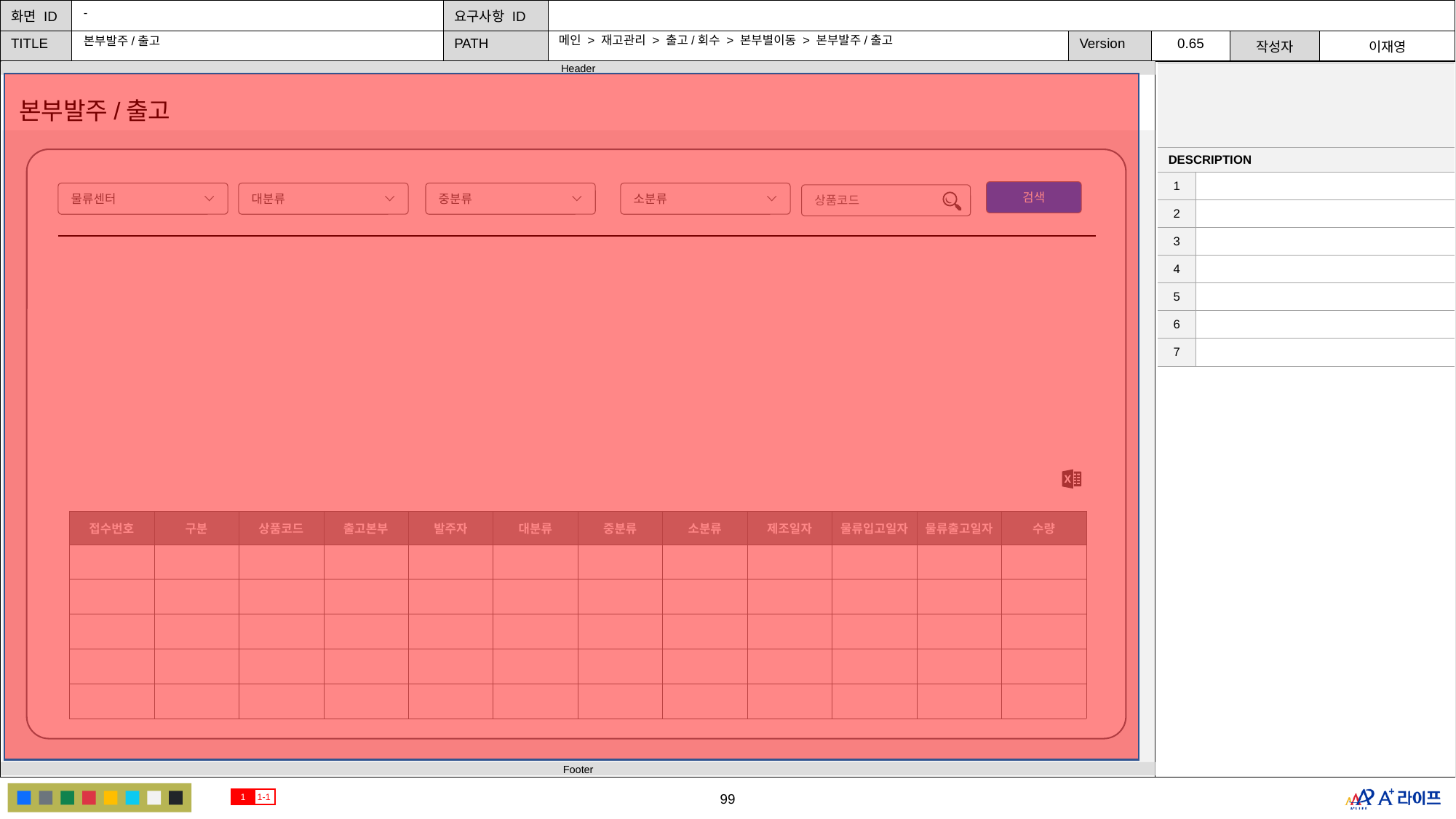

-

메인 > 재고관리 > 출고/회수 > 본부별이동 > 본부발주/출고
본부발주/출고
|  |  |
| --- | --- |
| DESCRIPTION |  |
| 1 |  |
| 2 |  |
| 3 |  |
| 4 |  |
| 5 |  |
| 6 |  |
| 7 |  |

본부발주/출고

검색
물류센터

대분류

중분류

소분류

상품코드

| 접수번호 | 구분 | 상품코드 | 출고본부 | 발주자 | 대분류 | 중분류 | 소분류 | 제조일자 | 물류입고일자 | 물류출고일자 | 수량 |
| --- | --- | --- | --- | --- | --- | --- | --- | --- | --- | --- | --- |
|  |  |  |  |  |  |  |  |  |  |  |  |
|  |  |  |  |  |  |  |  |  |  |  |  |
|  |  |  |  |  |  |  |  |  |  |  |  |
|  |  |  |  |  |  |  |  |  |  |  |  |
|  |  |  |  |  |  |  |  |  |  |  |  |
1
1-1